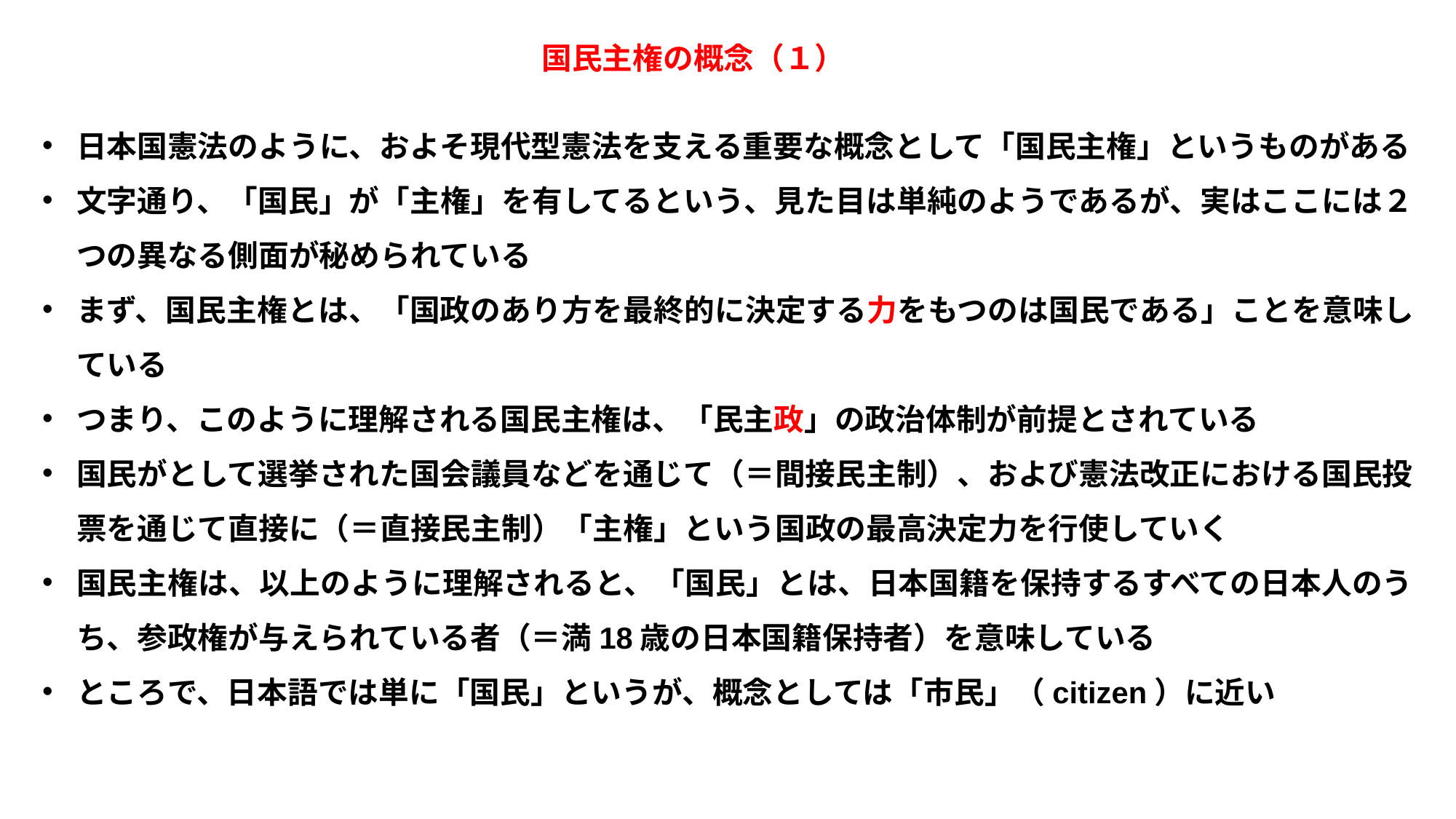

国民主権の概念（１）
日本国憲法のように、およそ現代型憲法を支える重要な概念として「国民主権」というものがある
文字通り、「国民」が「主権」を有してるという、見た目は単純のようであるが、実はここには２つの異なる側面が秘められている
まず、国民主権とは、「国政のあり方を最終的に決定する力をもつのは国民である」ことを意味している
つまり、このように理解される国民主権は、「民主政」の政治体制が前提とされている
国民がとして選挙された国会議員などを通じて（＝間接民主制）、および憲法改正における国民投票を通じて直接に（＝直接民主制）「主権」という国政の最高決定力を行使していく
国民主権は、以上のように理解されると、「国民」とは、日本国籍を保持するすべての日本人のうち、参政権が与えられている者（＝満18歳の日本国籍保持者）を意味している
ところで、日本語では単に「国民」というが、概念としては「市民」（citizen）に近い